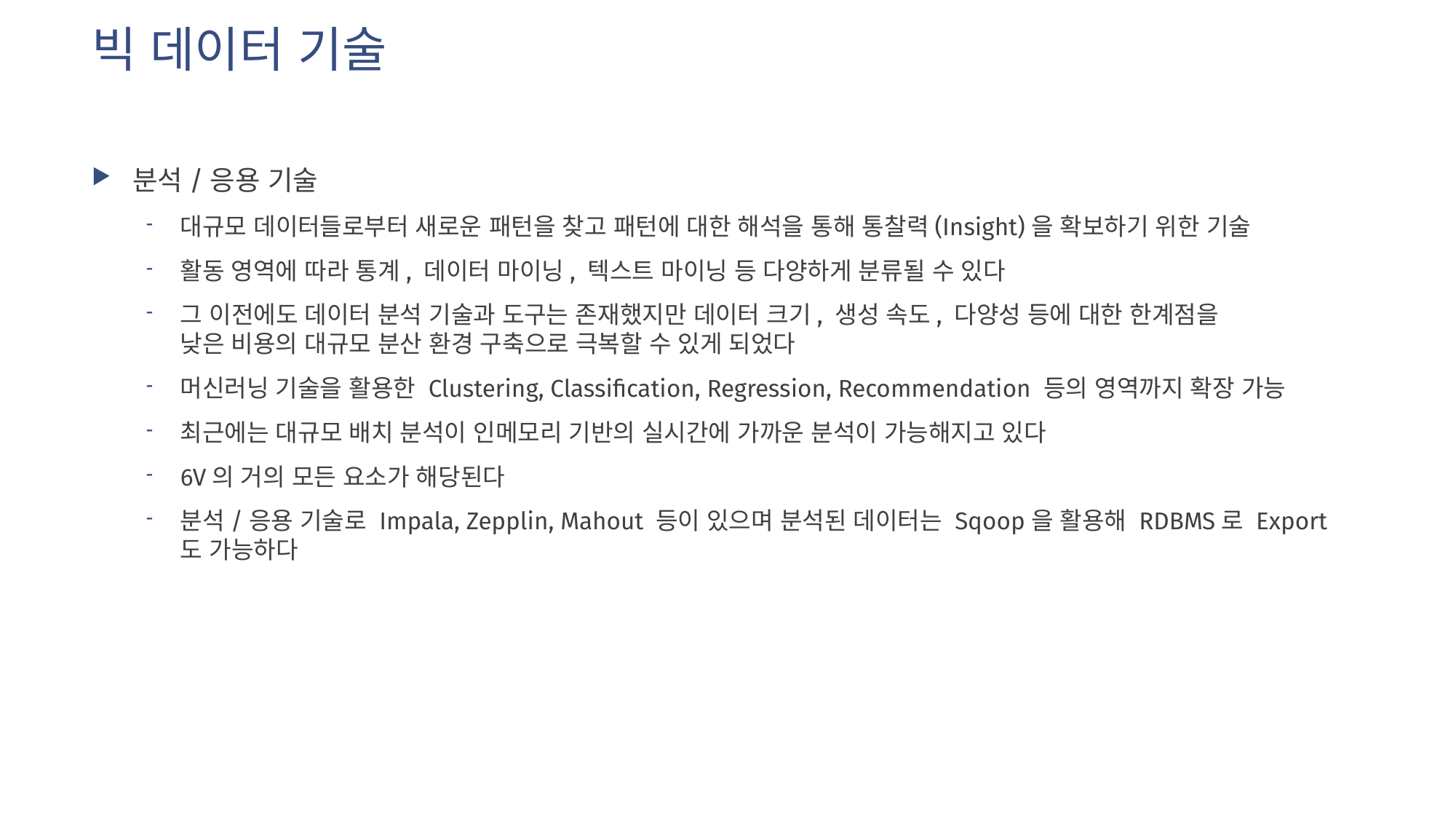

# 빅 데이터 기술
분석/응용 기술
대규모 데이터들로부터 새로운 패턴을 찾고 패턴에 대한 해석을 통해 통찰력(Insight)을 확보하기 위한 기술
활동 영역에 따라 통계, 데이터 마이닝, 텍스트 마이닝 등 다양하게 분류될 수 있다
그 이전에도 데이터 분석 기술과 도구는 존재했지만 데이터 크기, 생성 속도, 다양성 등에 대한 한계점을
낮은 비용의 대규모 분산 환경 구축으로 극복할 수 있게 되었다
머신러닝 기술을 활용한 Clustering, Classification, Regression, Recommendation 등의 영역까지 확장 가능
최근에는 대규모 배치 분석이 인메모리 기반의 실시간에 가까운 분석이 가능해지고 있다
6V의 거의 모든 요소가 해당된다
분석/응용 기술로 Impala, Zepplin, Mahout 등이 있으며 분석된 데이터는 Sqoop을 활용해 RDBMS로 Export도 가능하다